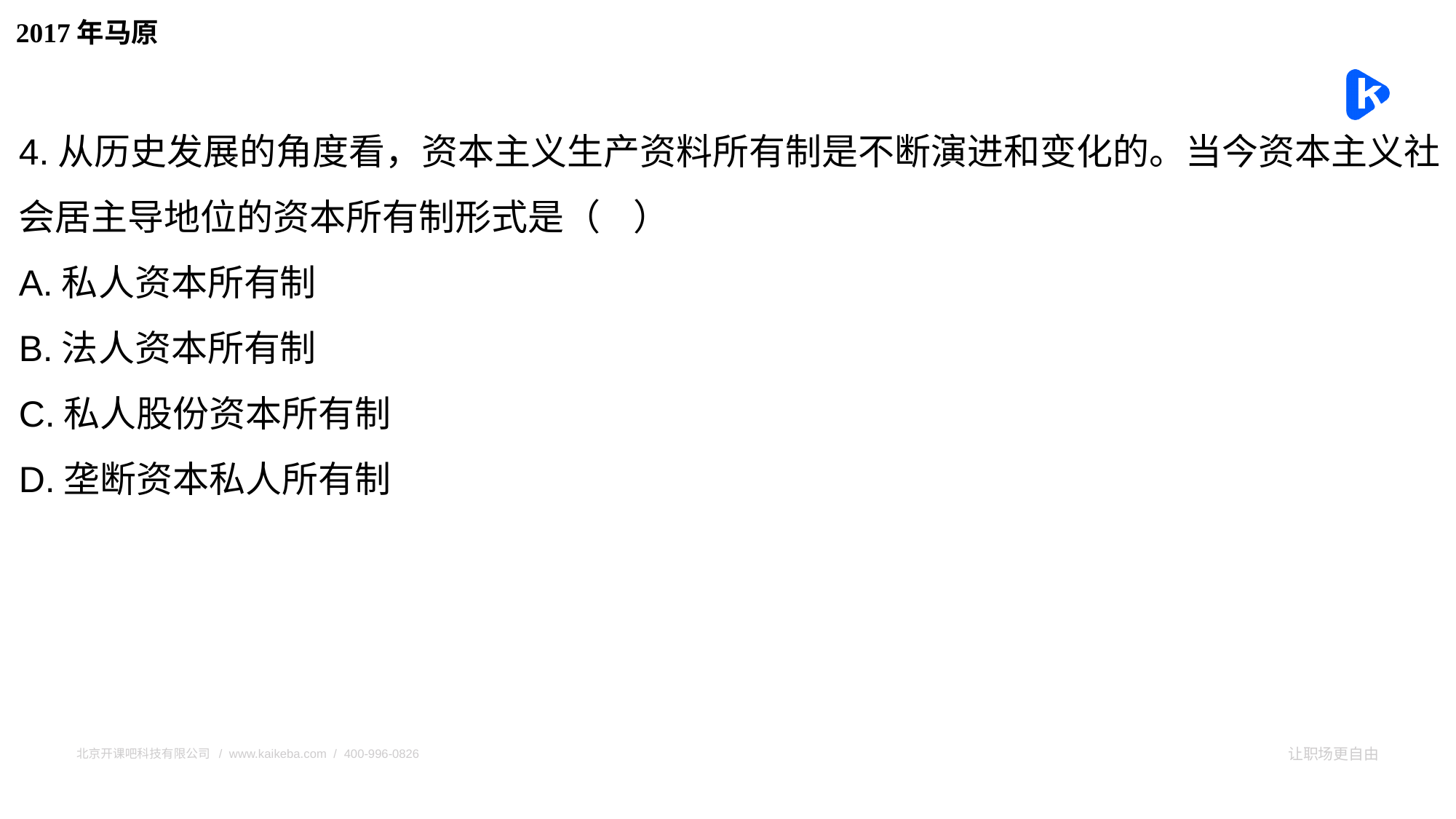

2017年马原
4.从历史发展的角度看，资本主义生产资料所有制是不断演进和变化的。当今资本主义社会居主导地位的资本所有制形式是（    ）
A.私人资本所有制
B.法人资本所有制
C.私人股份资本所有制
D.垄断资本私人所有制